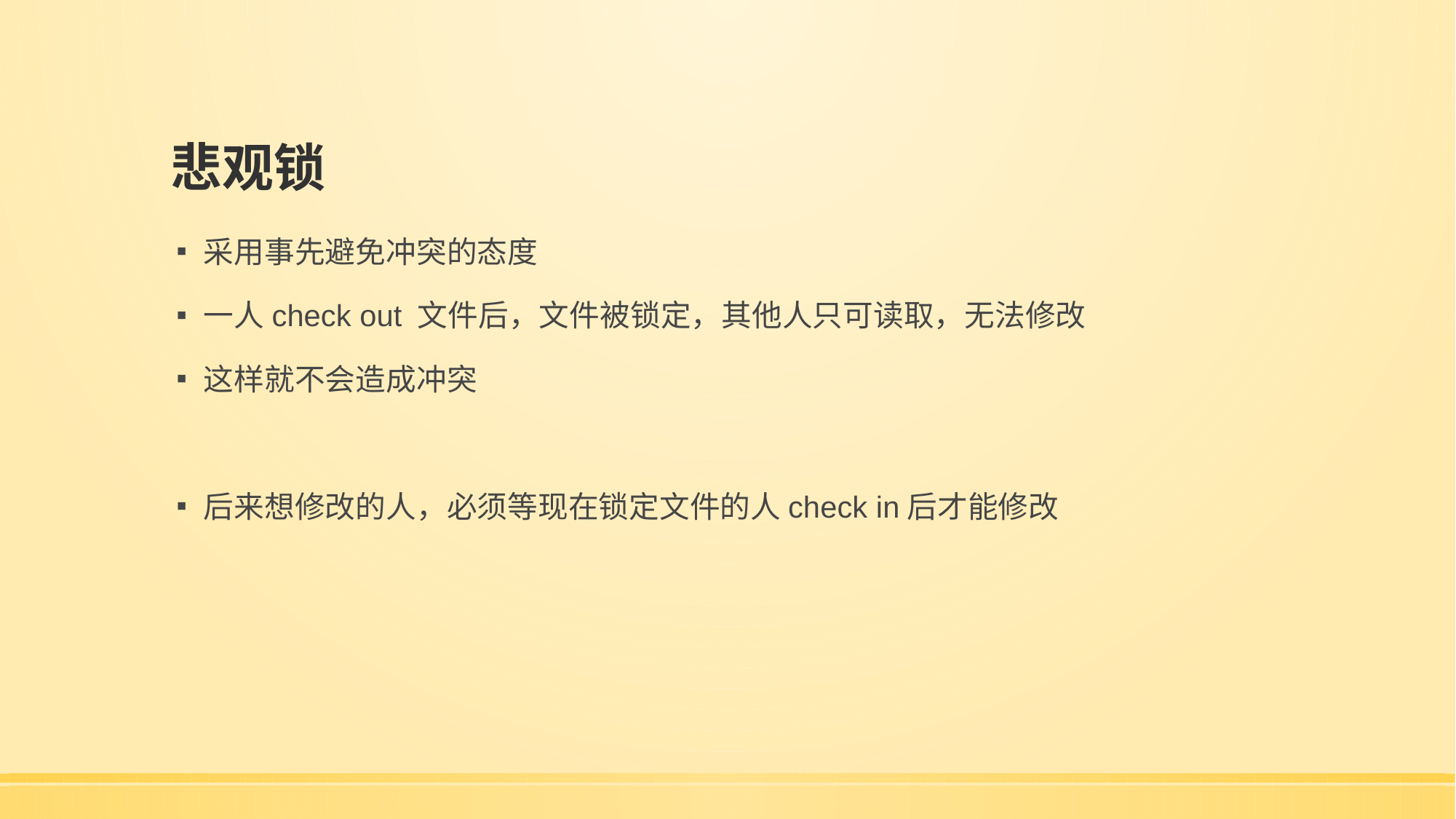

# 悲观锁
采用事先避免冲突的态度
一人check out 文件后，文件被锁定，其他人只可读取，无法修改
这样就不会造成冲突

后来想修改的人，必须等现在锁定文件的人check in后才能修改